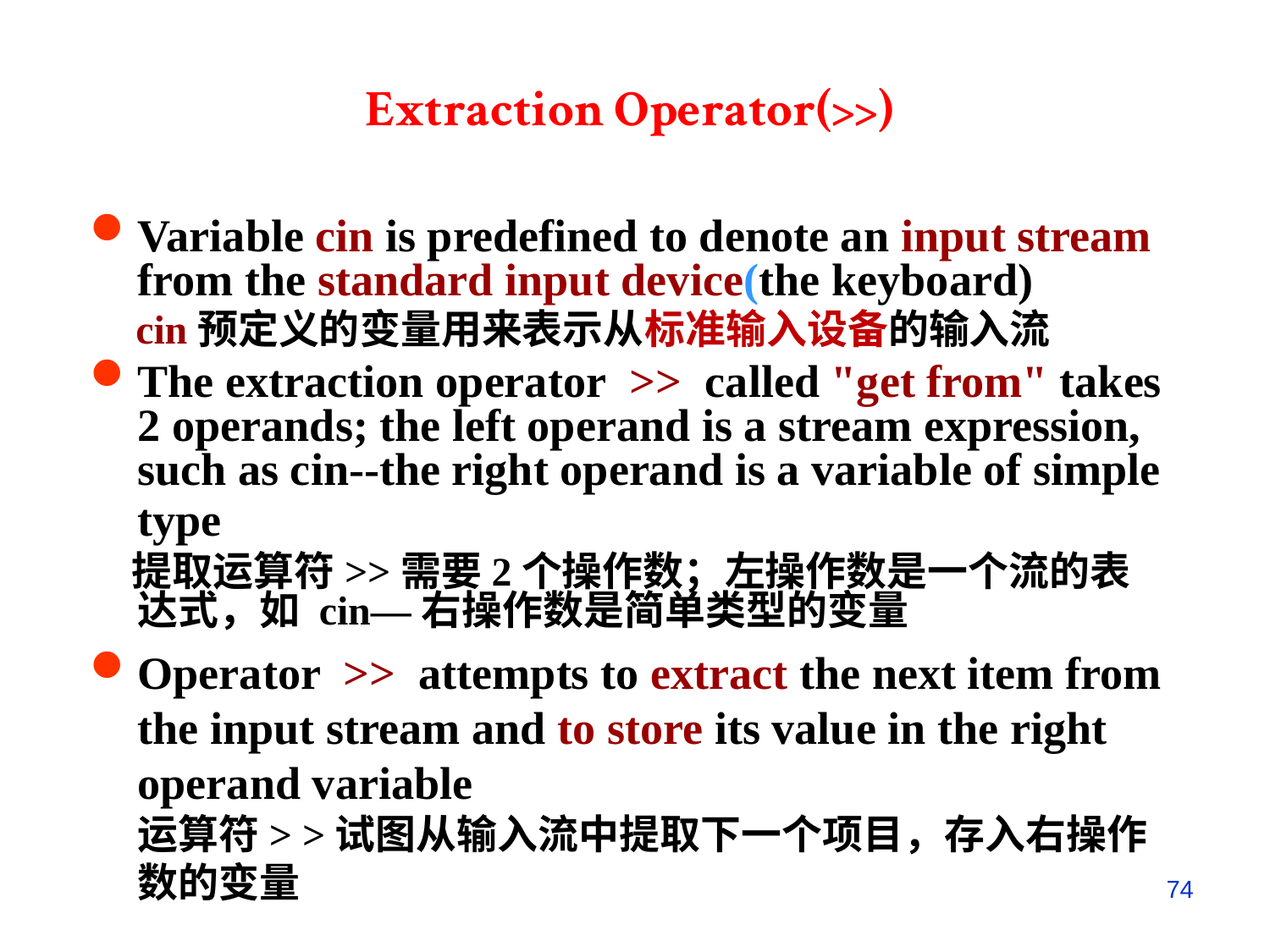

Extraction Operator(>>)
Variable cin is predefined to denote an input stream from the standard input device(the keyboard)
       cin预定义的变量用来表示从标准输入设备的输入流
The extraction operator  >>  called "get from" takes 2 operands; the left operand is a stream expression, such as cin--the right operand is a variable of simple type
      提取运算符>>需要2个操作数；左操作数是一个流的表达式，如 cin—右操作数是简单类型的变量
Operator  >>  attempts to extract the next item from the input stream and to store its value in the right operand variable
运算符> >试图从输入流中提取下一个项目，存入右操作数的变量
74